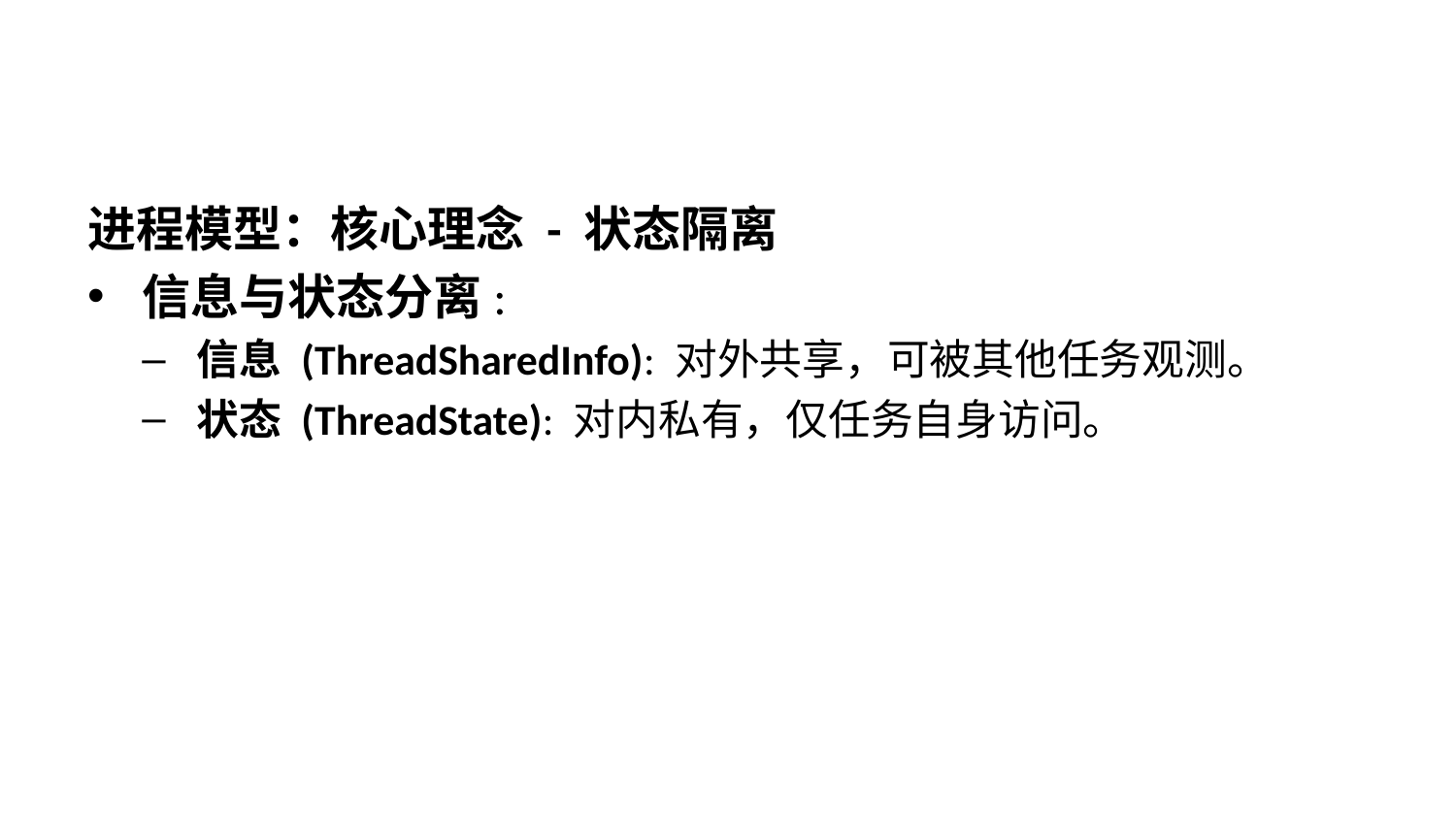

进程模型：核心理念 - 状态隔离
信息与状态分离:
信息 (ThreadSharedInfo): 对外共享，可被其他任务观测。
状态 (ThreadState): 对内私有，仅任务自身访问。